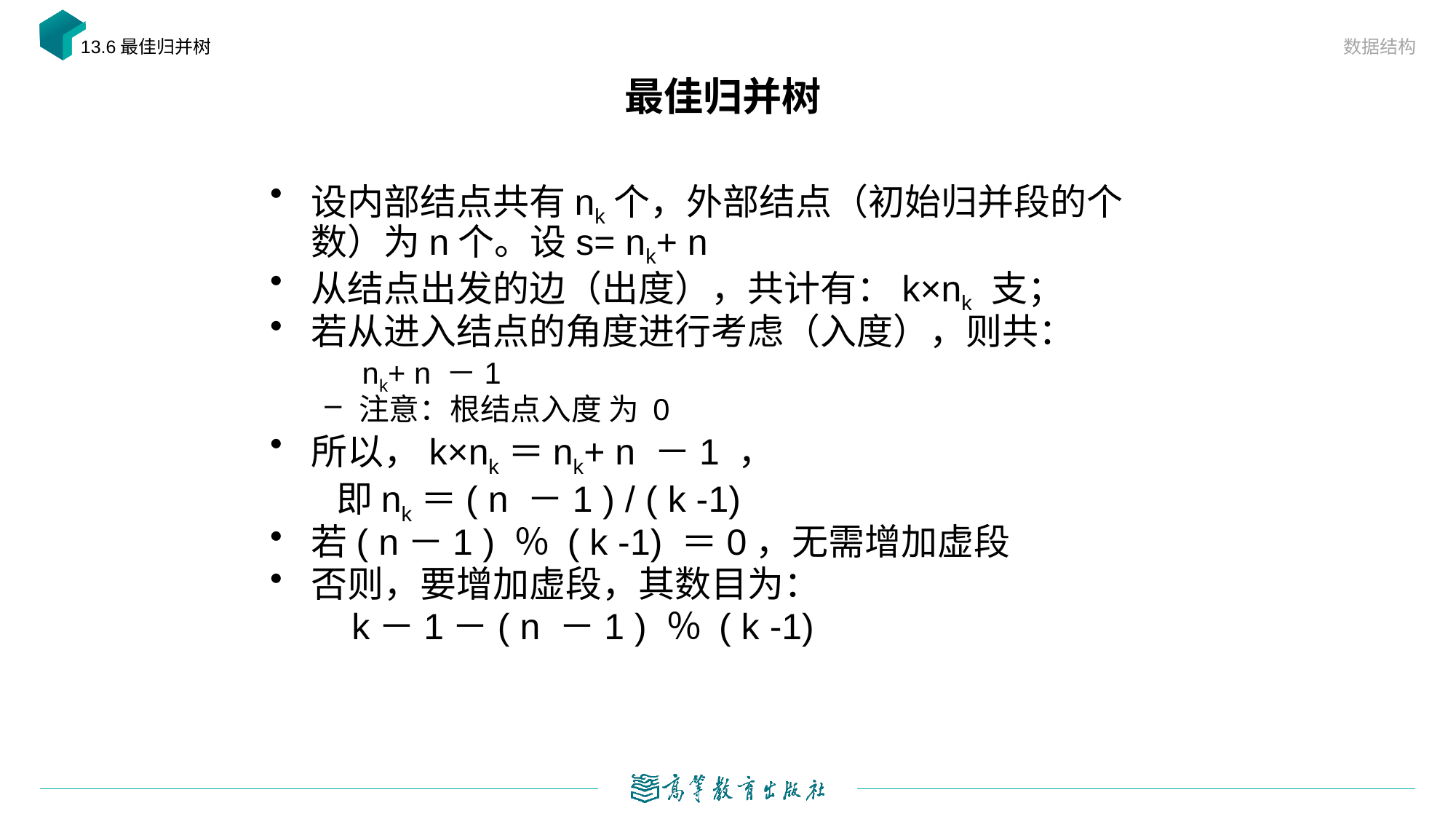

数据结构
13.6最佳归并树
# 最佳归并树
设内部结点共有nk个，外部结点（初始归并段的个数）为n个。设s= nk+ n
从结点出发的边（出度），共计有：k×nk 支；
若从进入结点的角度进行考虑（入度），则共：
           nk+ n －1
注意：根结点入度 为 0
所以，k×nk＝nk+ n －1 ，
       即nk＝( n －1 ) / ( k -1)
若( n－1 ) ％ ( k -1) ＝0，无需增加虚段
否则，要增加虚段，其数目为：
        k－1－( n －1 ) ％ ( k -1)